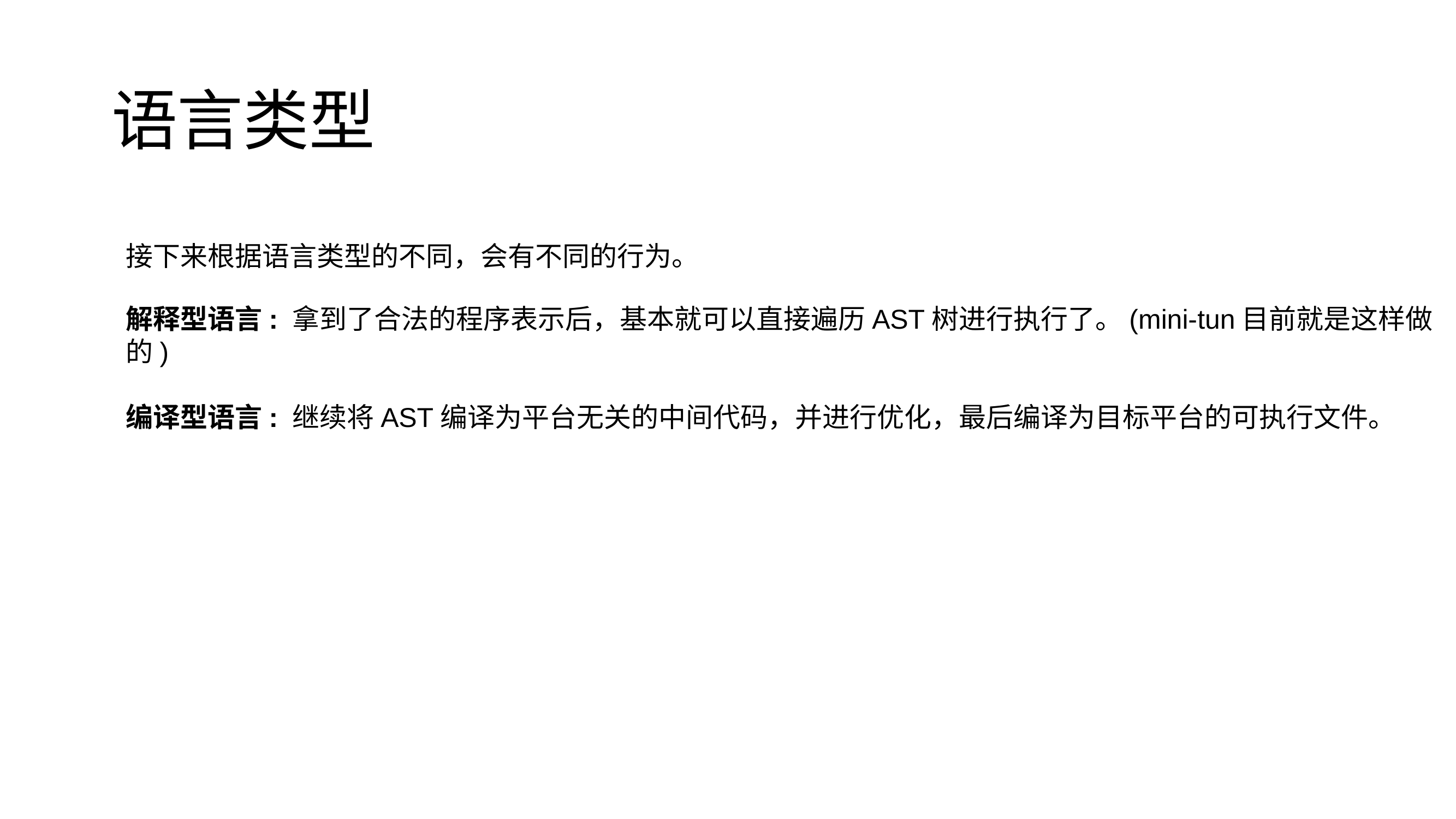

语言类型
接下来根据语言类型的不同，会有不同的行为。

解释型语言: 拿到了合法的程序表示后，基本就可以直接遍历AST树进行执行了。(mini-tun目前就是这样做的)

编译型语言: 继续将AST编译为平台无关的中间代码，并进行优化，最后编译为目标平台的可执行文件。